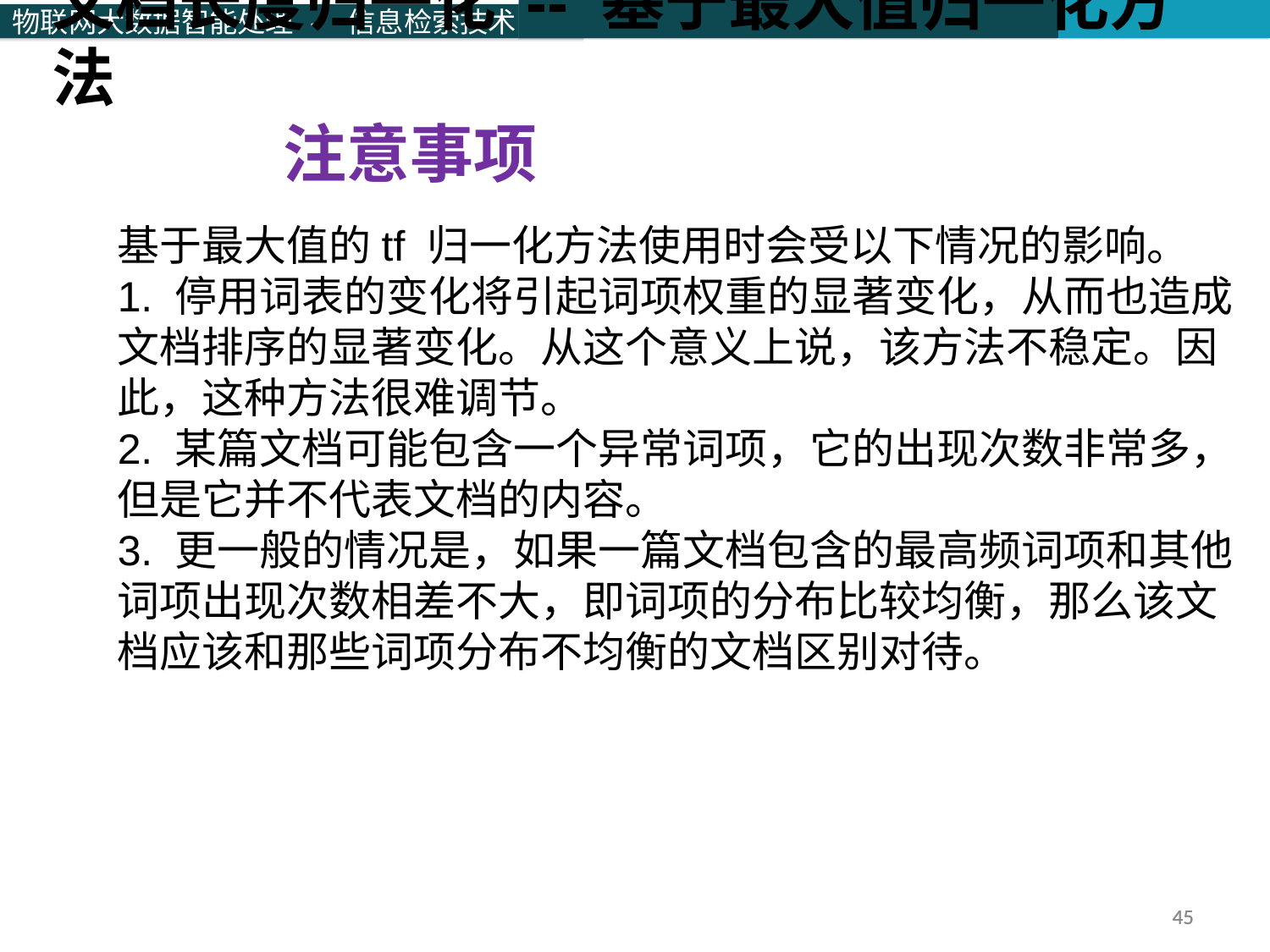

文档长度归一化 -- 基于最大值归一化方法
               注意事项
基于最大值的tf 归一化方法使用时会受以下情况的影响。
1. 停用词表的变化将引起词项权重的显著变化，从而也造成文档排序的显著变化。从这个意义上说，该方法不稳定。因此，这种方法很难调节。
2. 某篇文档可能包含一个异常词项，它的出现次数非常多，但是它并不代表文档的内容。
3. 更一般的情况是，如果一篇文档包含的最高频词项和其他词项出现次数相差不大，即词项的分布比较均衡，那么该文档应该和那些词项分布不均衡的文档区别对待。值
45
45